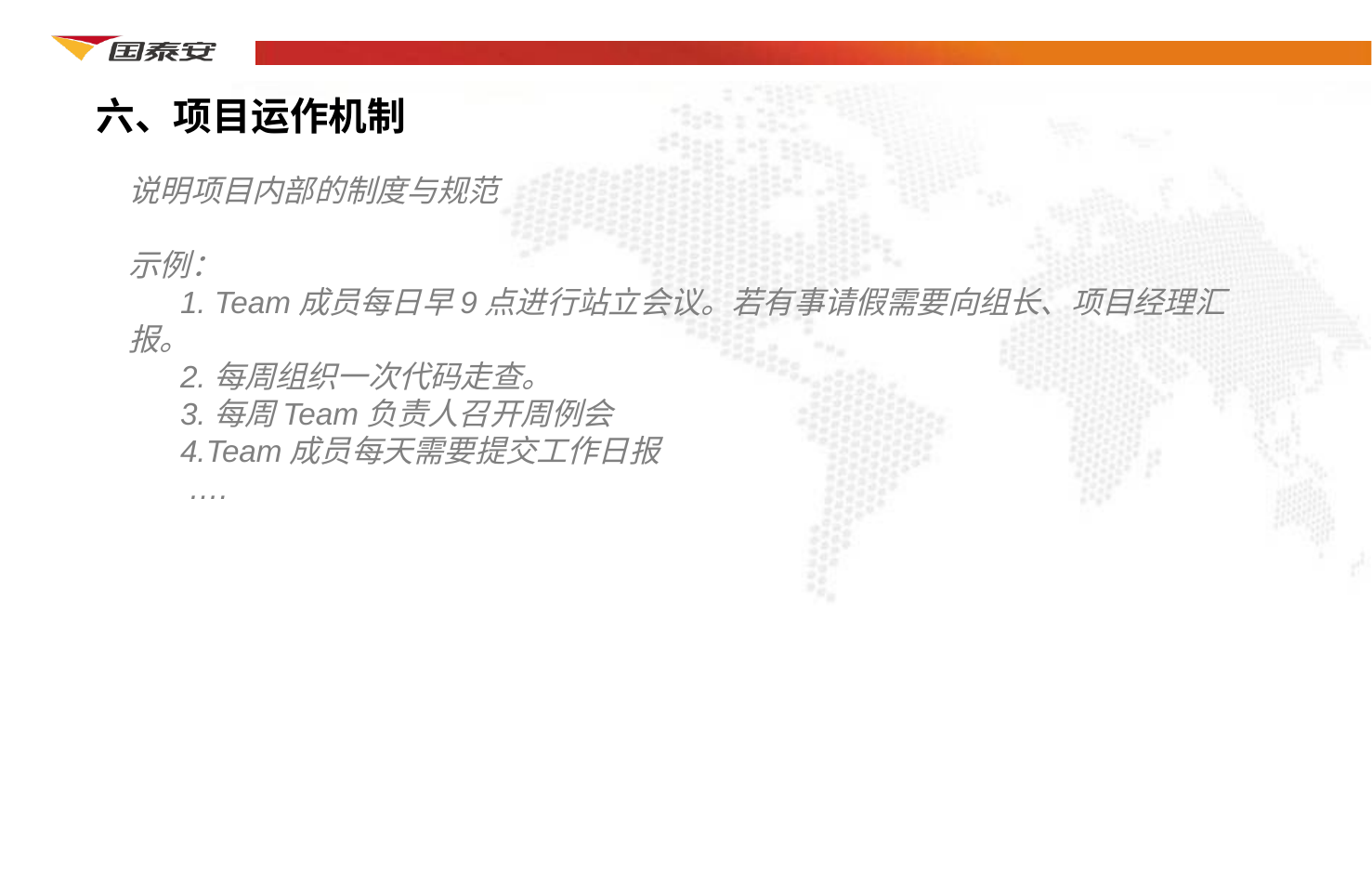

六、项目运作机制
说明项目内部的制度与规范

示例：
      1. Team成员每日早9点进行站立会议。若有事请假需要向组长、项目经理汇报。
      2.每周组织一次代码走查。
      3.每周Team负责人召开周例会
      4.Team成员每天需要提交工作日报
       ….